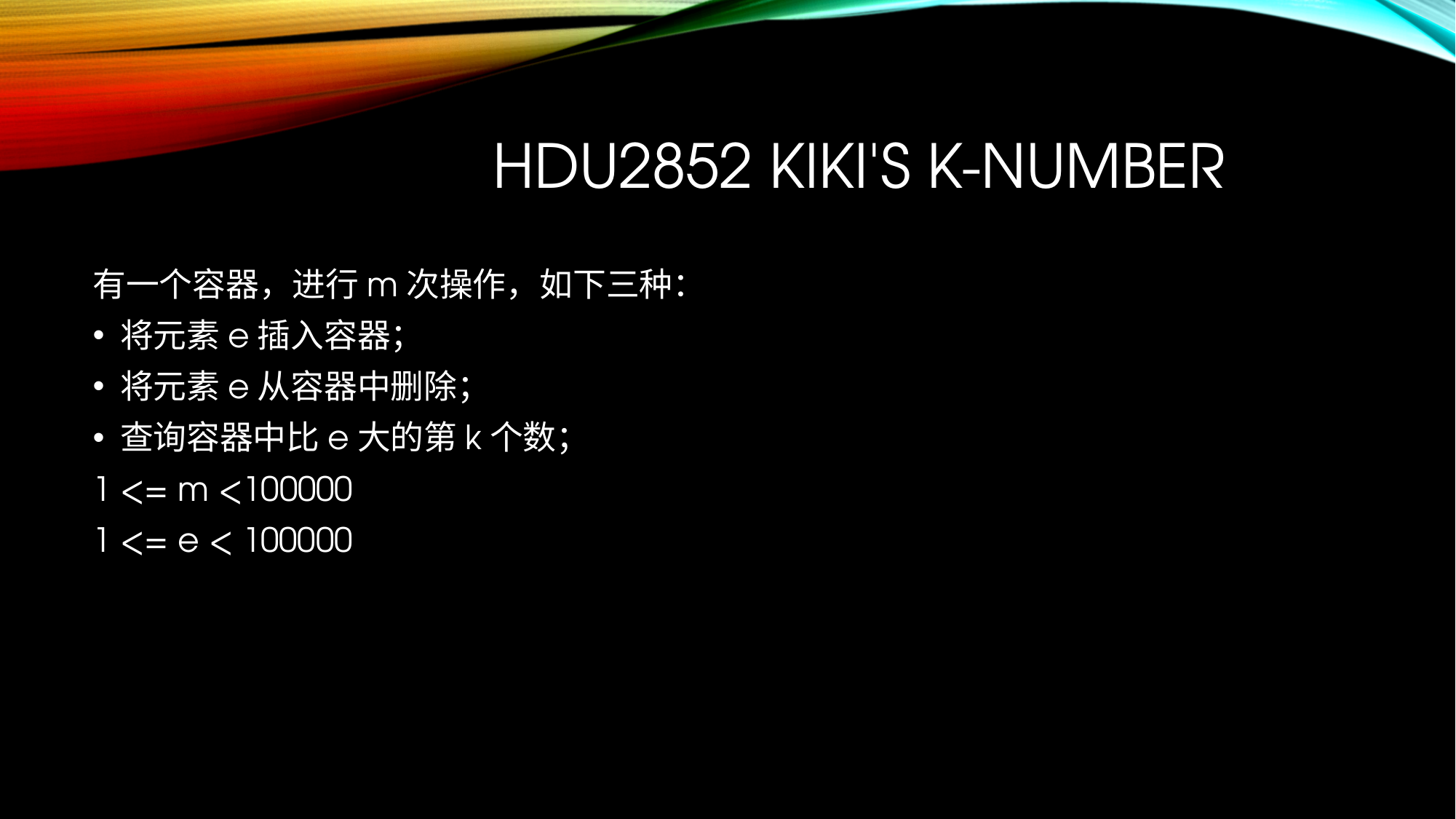

# HDU2852 KiKi's K-Number
有一个容器，进行m次操作，如下三种：
将元素e插入容器；
将元素e从容器中删除；
查询容器中比e大的第k个数；
1 <= m <100000
1 <= e < 100000